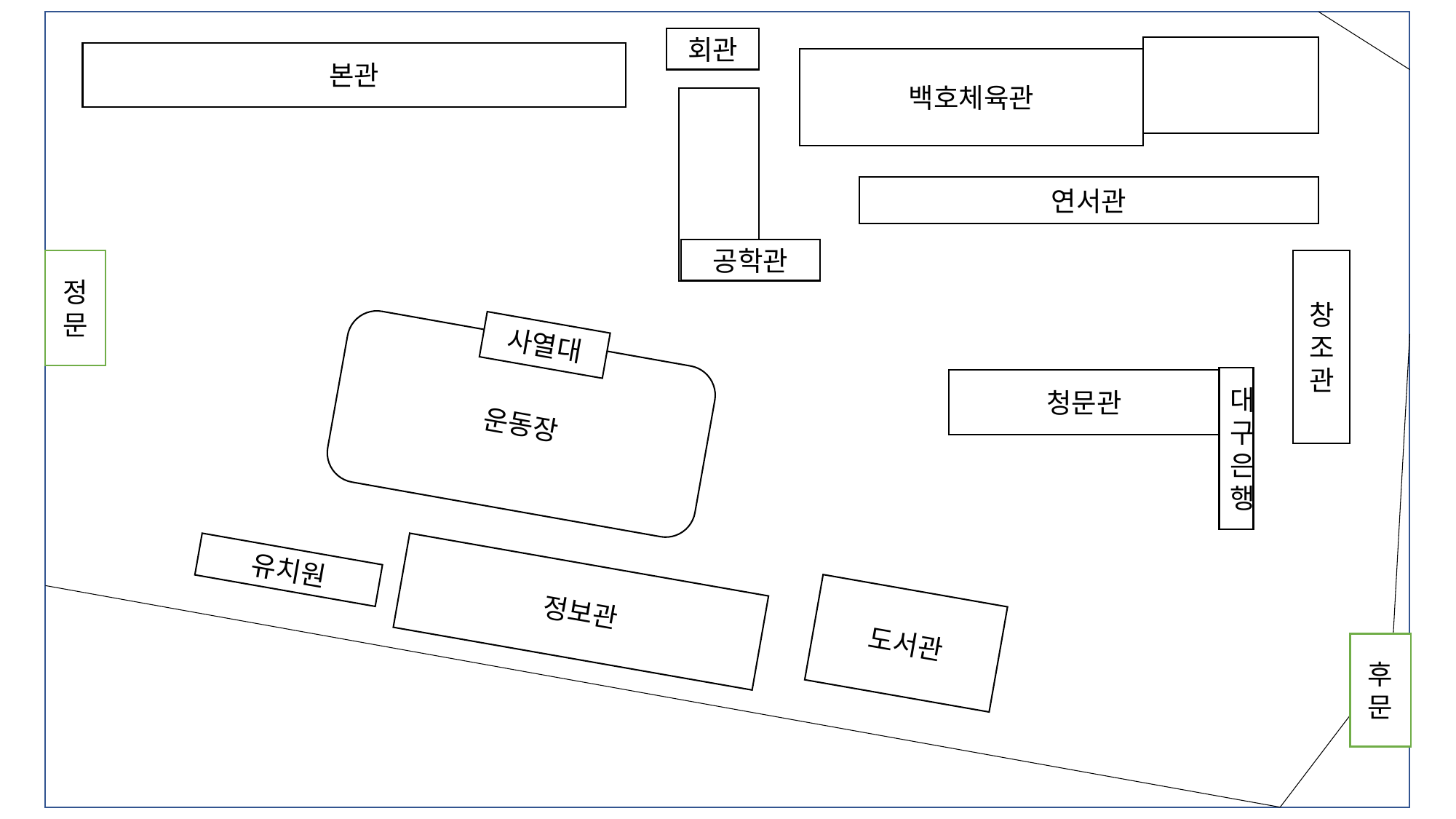

회관

본관
백호체육관

연서관
공학관
정문
창
조
관
사열대
운동장
대
구
은
행
청문관
유치원
정보관
도서관
후문